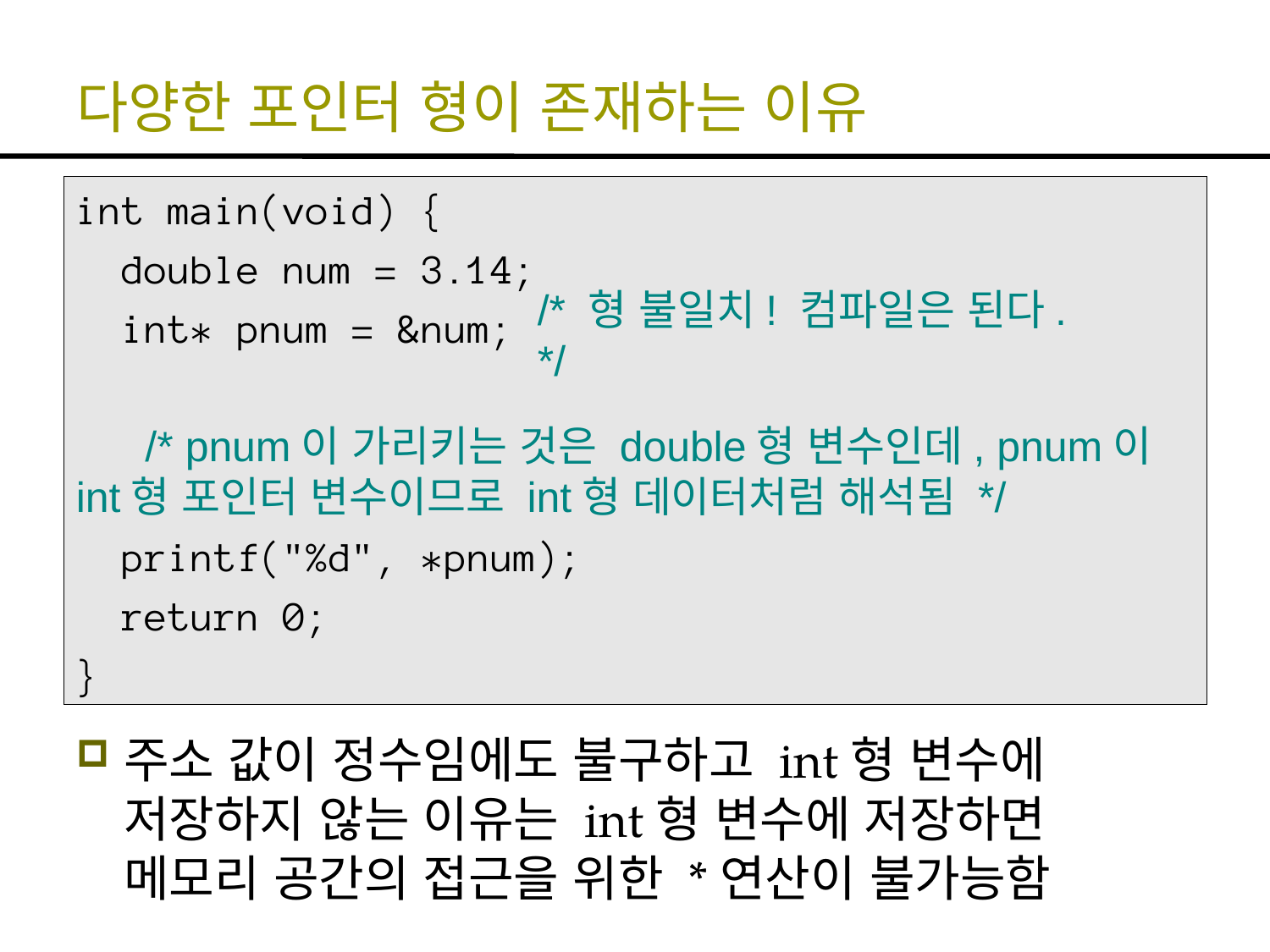

# 다양한 포인터 형이 존재하는 이유
int main(void) {
  double num = 3.14;
  int* pnum = &num;

   /* pnum이 가리키는 것은 double형 변수인데, pnum이 int형 포인터 변수이므로 int형 데이터처럼 해석됨 */
  printf("%d", *pnum);
  return 0;
}
/* 형 불일치! 컴파일은 된다. */
주소 값이 정수임에도 불구하고 int형 변수에 저장하지 않는 이유는 int형 변수에 저장하면 메모리 공간의 접근을 위한 *연산이 불가능함